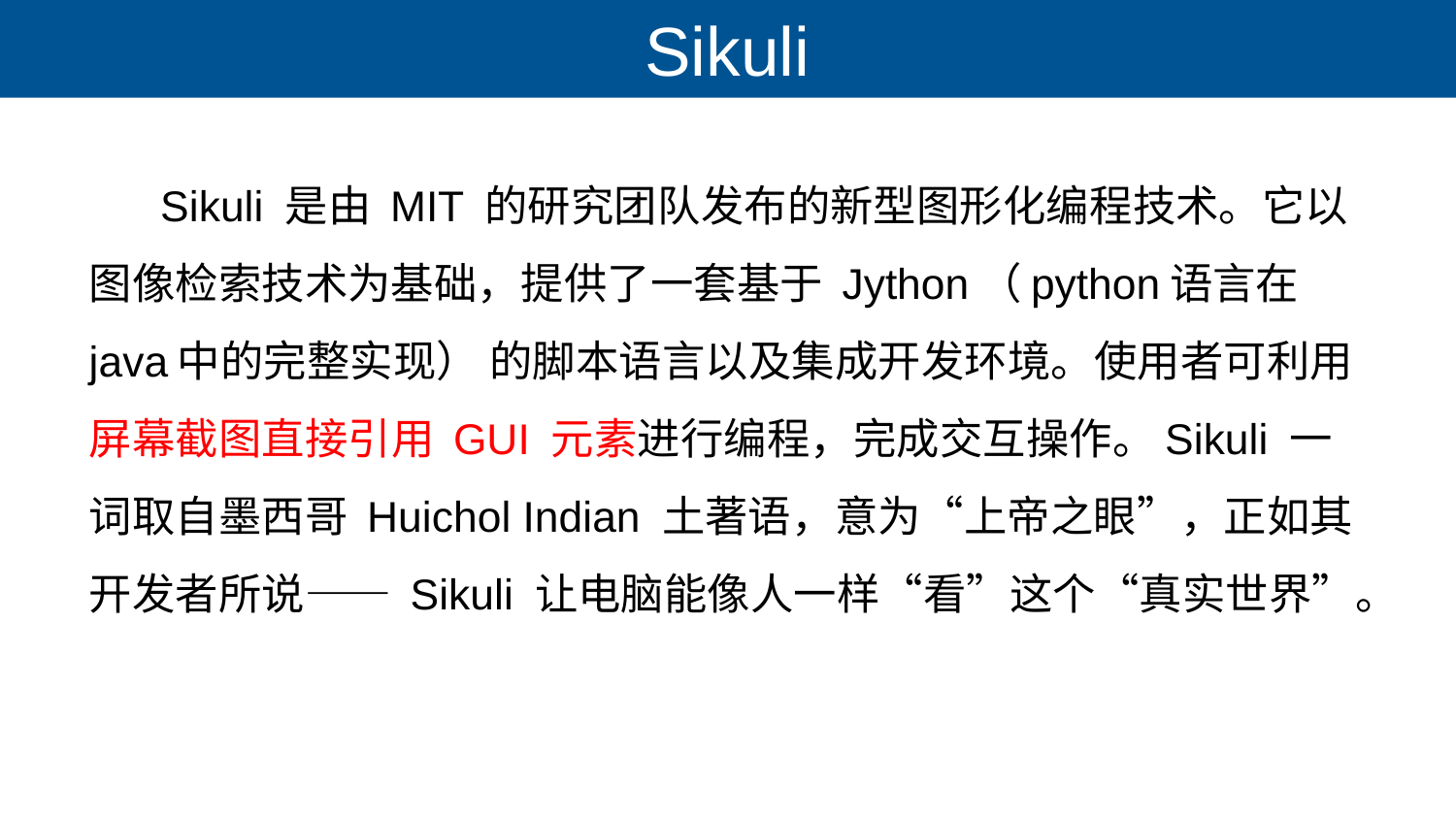

# Sikuli
      Sikuli 是由 MIT 的研究团队发布的新型图形化编程技术。它以图像检索技术为基础，提供了一套基于 Jython（python语言在java中的完整实现） 的脚本语言以及集成开发环境。使用者可利用屏幕截图直接引用 GUI 元素进行编程，完成交互操作。Sikuli 一词取自墨西哥 Huichol Indian 土著语，意为“上帝之眼”，正如其开发者所说—— Sikuli 让电脑能像人一样“看”这个“真实世界”。